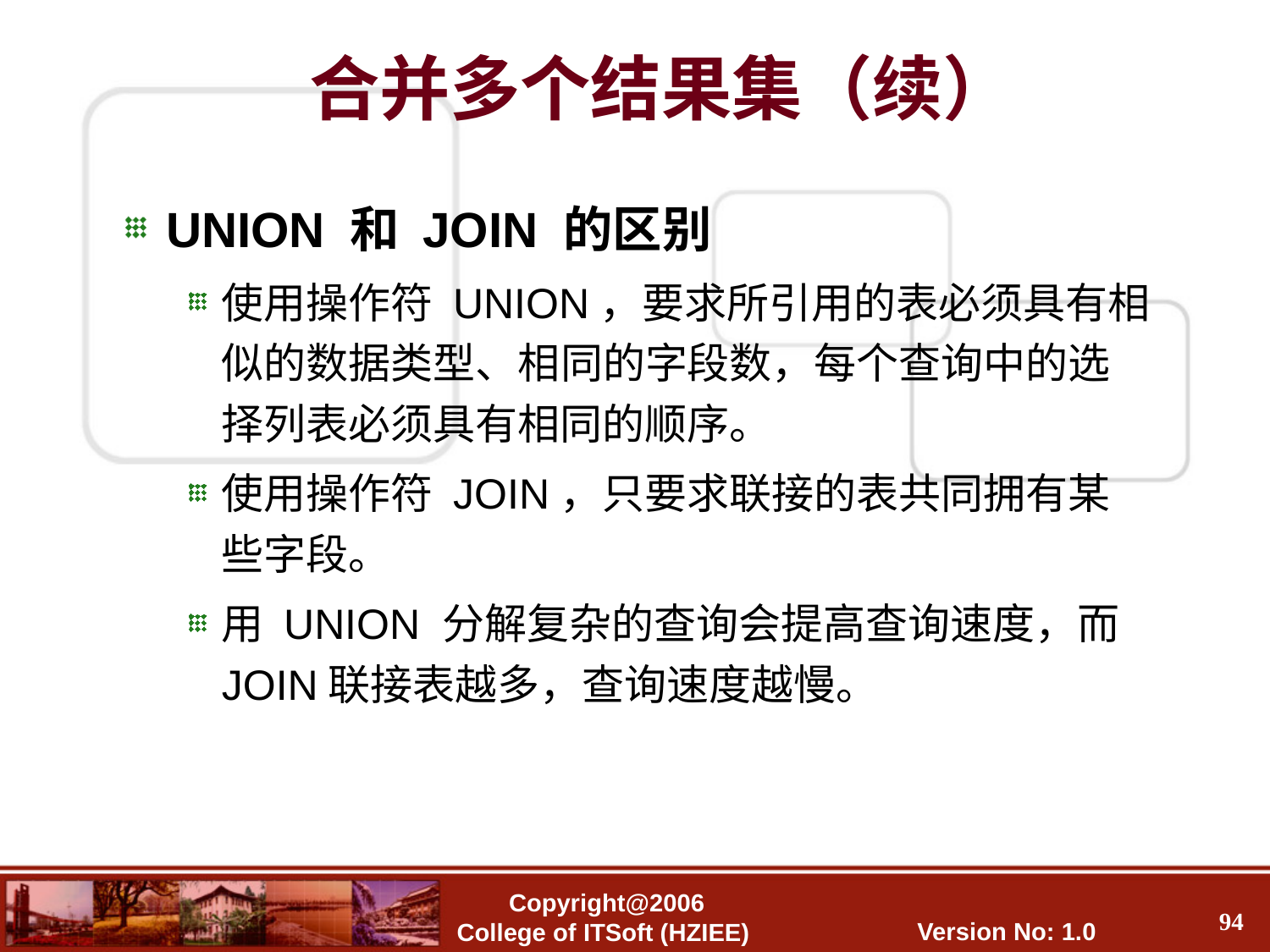

合并多个结果集（续）
UNION 和 JOIN 的区别
使用操作符 UNION，要求所引用的表必须具有相似的数据类型、相同的字段数，每个查询中的选择列表必须具有相同的顺序。
使用操作符 JOIN，只要求联接的表共同拥有某些字段。
用 UNION 分解复杂的查询会提高查询速度，而JOIN联接表越多，查询速度越慢。